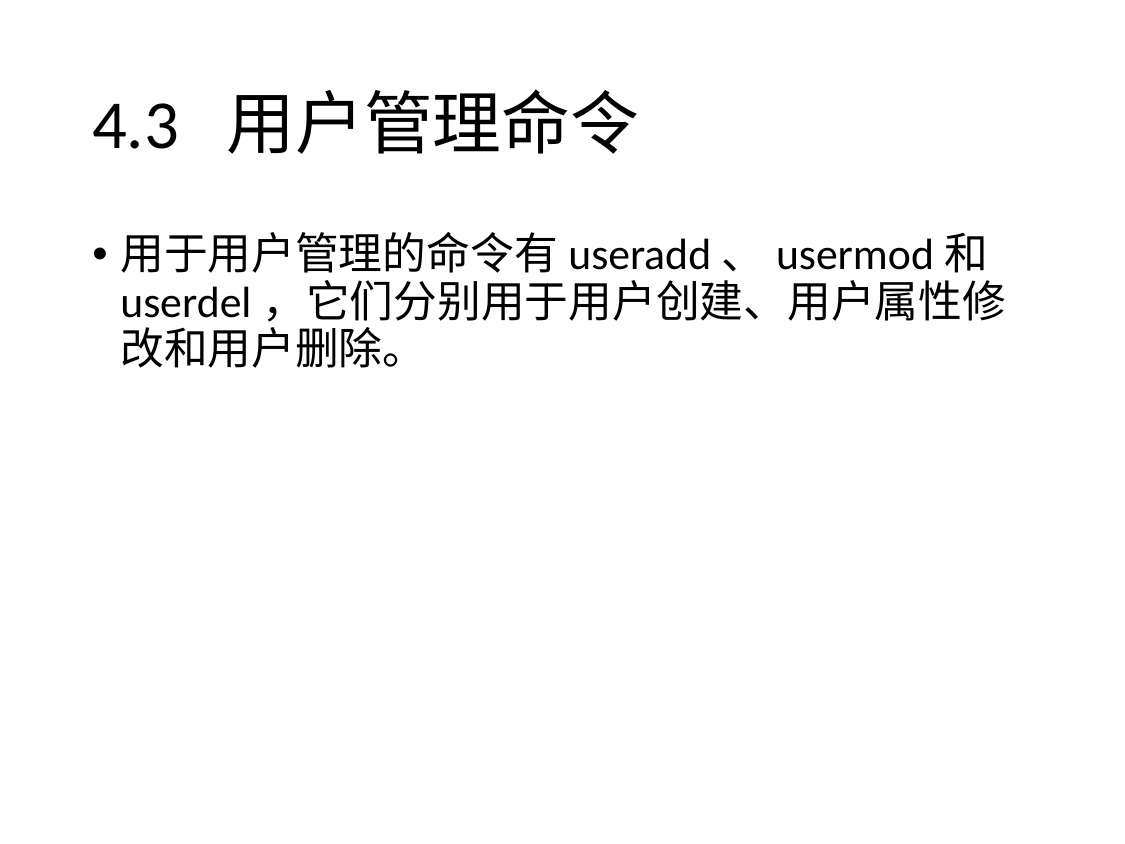

# 4.3  用户管理命令
用于用户管理的命令有useradd、usermod和userdel，它们分别用于用户创建、用户属性修改和用户删除。